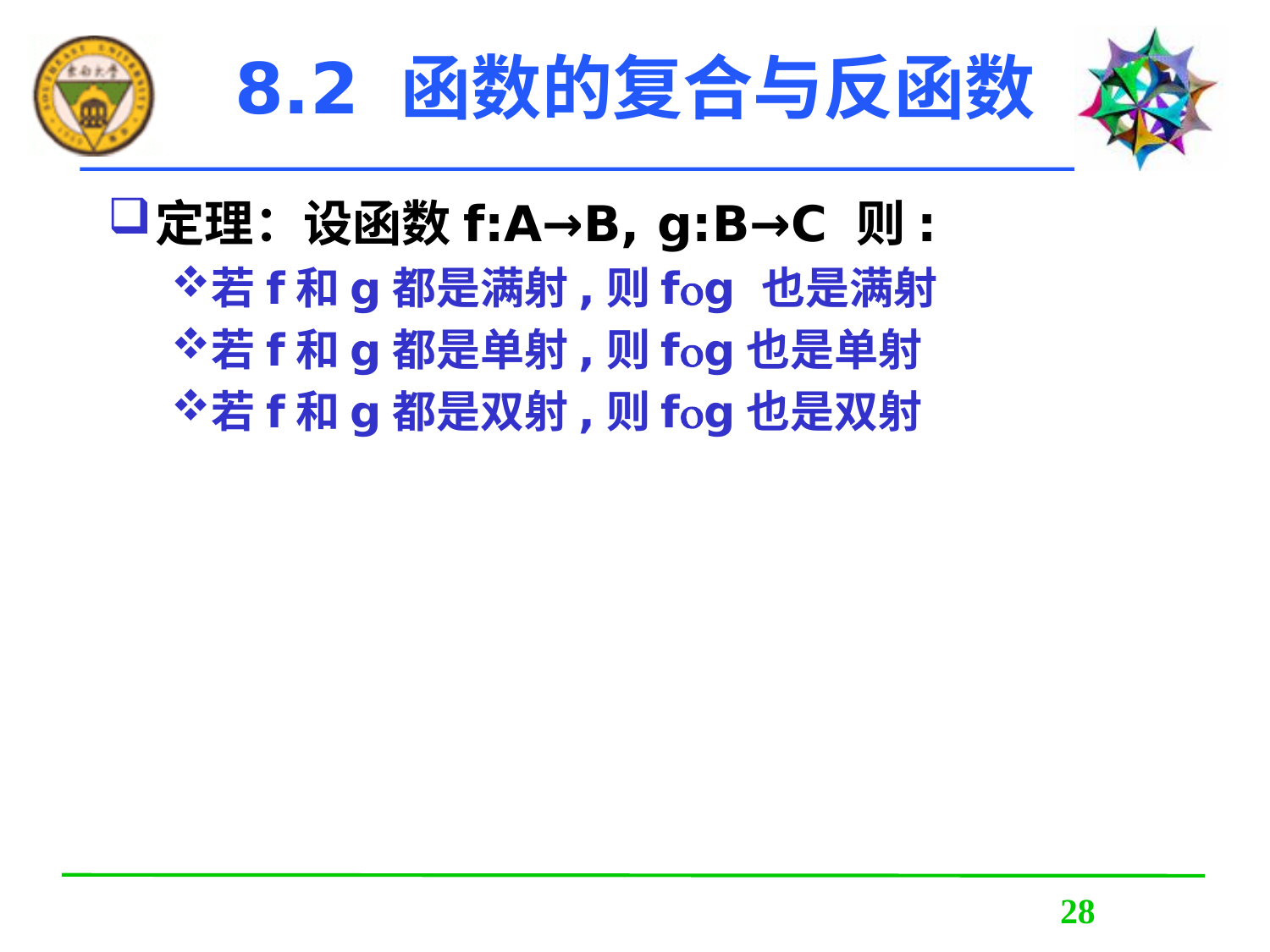

# 8.2 函数的复合与反函数
定理：设函数f:A→B, g:B→C 则:
若f和g都是满射,则fοg 也是满射
若f和g都是单射,则fοg也是单射
若f和g都是双射,则fοg也是双射